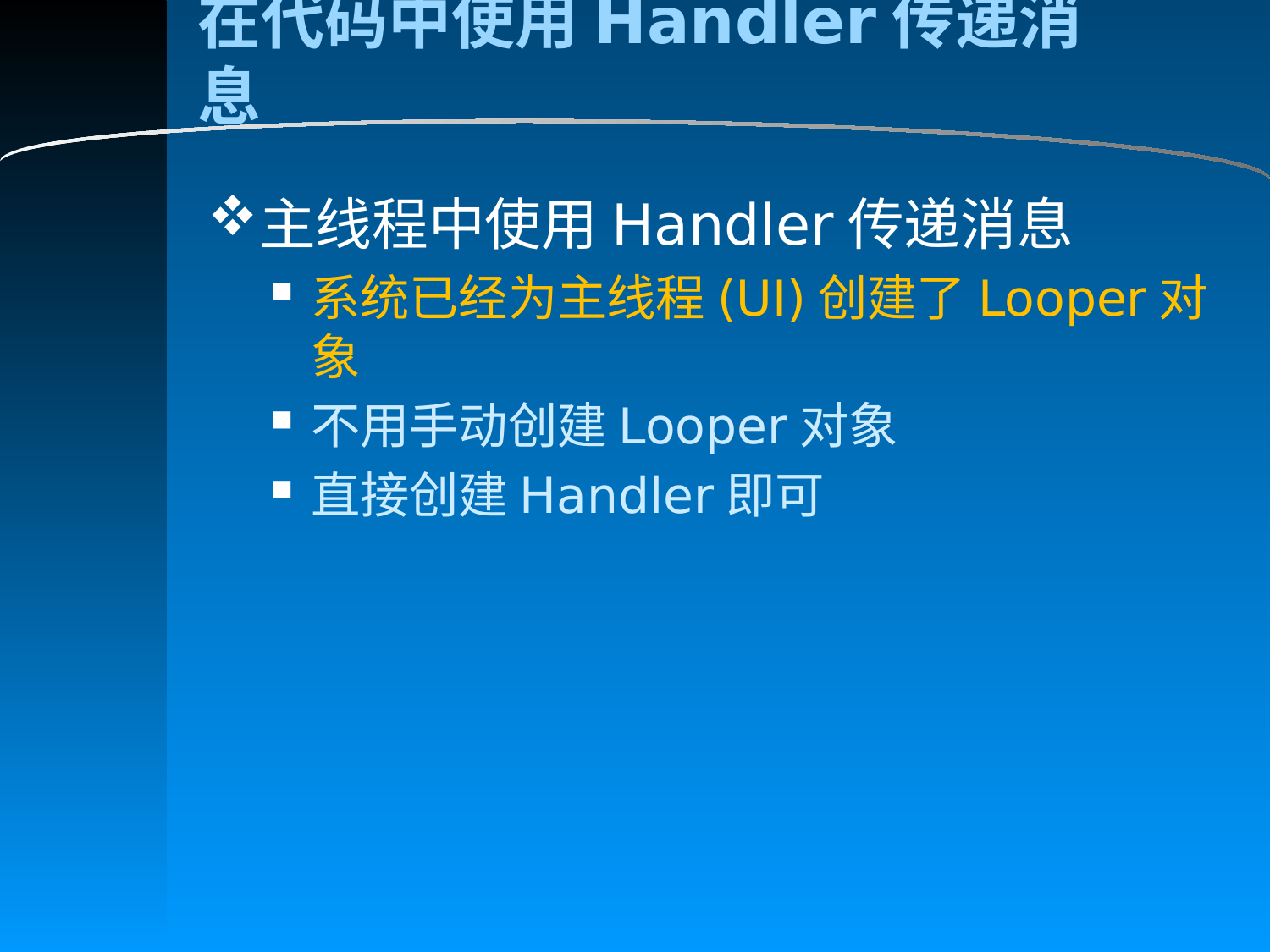

# 在代码中使用Handler传递消息
主线程中使用Handler传递消息
系统已经为主线程(UI)创建了Looper对象
不用手动创建Looper对象
直接创建Handler即可